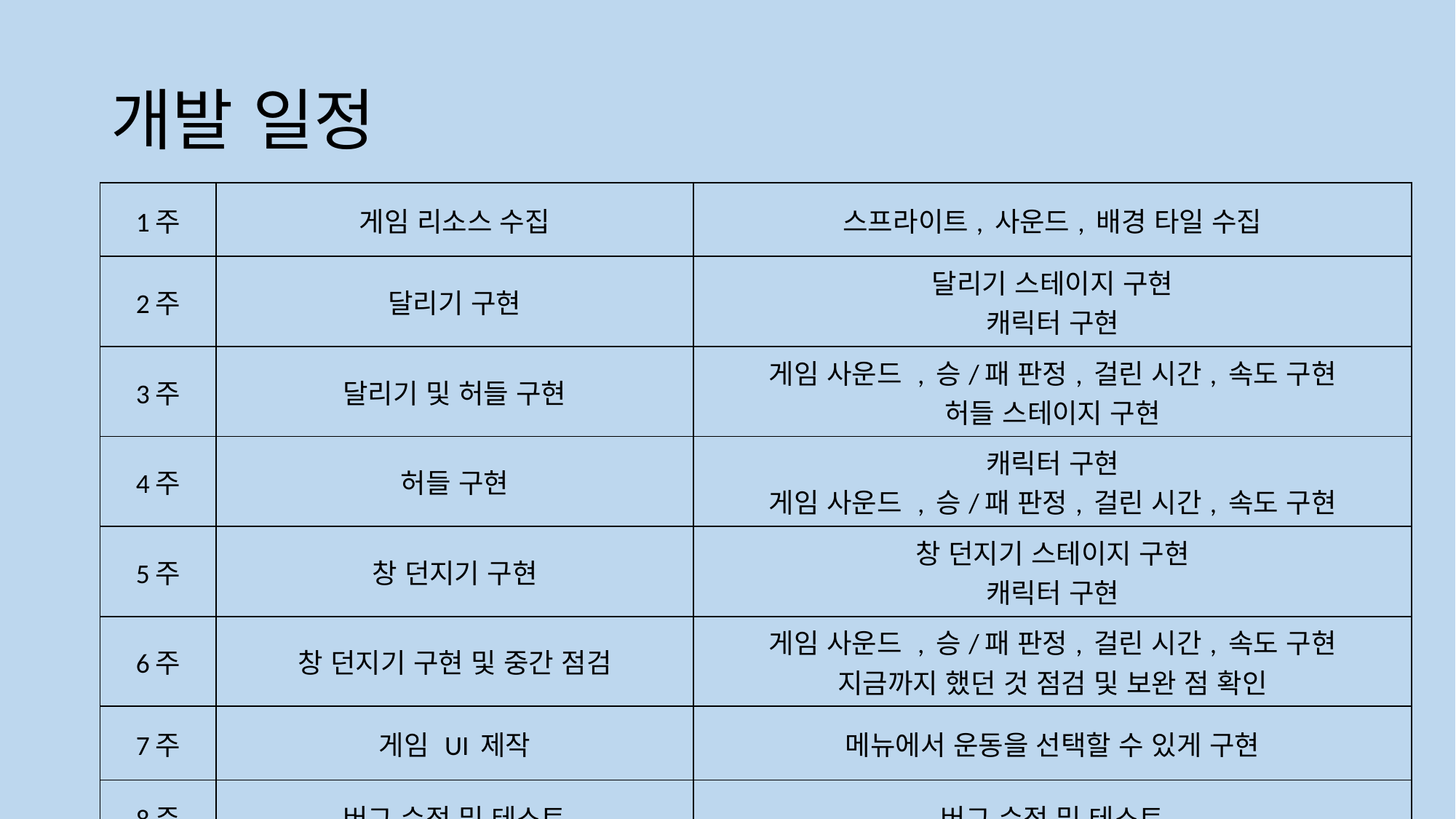

# 개발 일정
| 1주 | 게임 리소스 수집 | 스프라이트, 사운드, 배경 타일 수집 |
| --- | --- | --- |
| 2주 | 달리기 구현 | 달리기 스테이지 구현 캐릭터 구현 |
| 3주 | 달리기 및 허들 구현 | 게임 사운드 , 승/패 판정, 걸린 시간, 속도 구현 허들 스테이지 구현 |
| 4주 | 허들 구현 | 캐릭터 구현 게임 사운드 , 승/패 판정, 걸린 시간, 속도 구현 |
| 5주 | 창 던지기 구현 | 창 던지기 스테이지 구현 캐릭터 구현 |
| 6주 | 창 던지기 구현 및 중간 점검 | 게임 사운드 , 승/패 판정, 걸린 시간, 속도 구현 지금까지 했던 것 점검 및 보완 점 확인 |
| 7주 | 게임 UI 제작 | 메뉴에서 운동을 선택할 수 있게 구현 |
| 8주 | 버그 수정 및 테스트 | 버그 수정 및 테스트 |